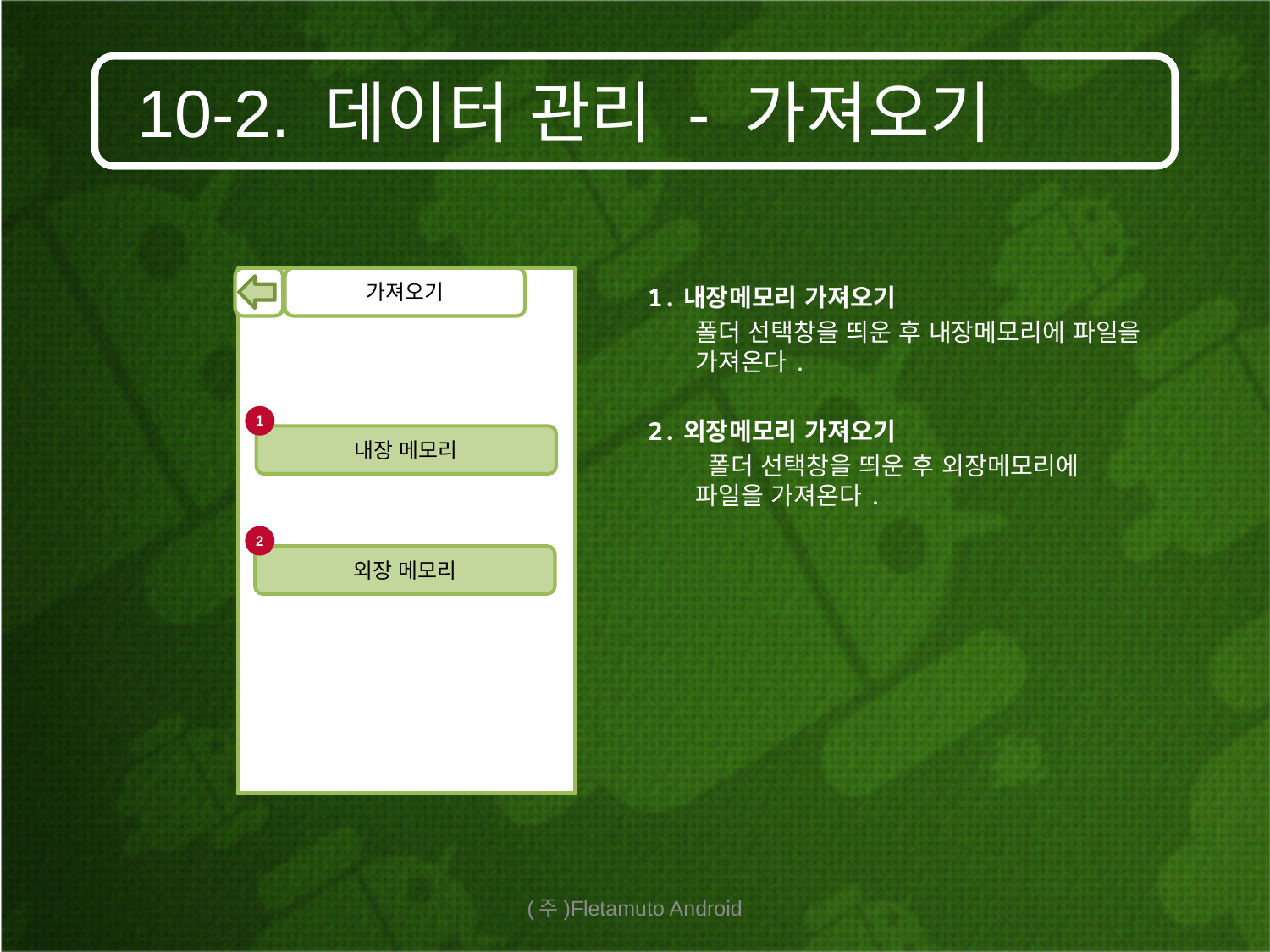

# 10-2. 데이터 관리 - 가져오기

가져오기
1.내장메모리 가져오기
	폴더 선택창을 띄운 후 내장메모리에 파일을 가져온다.

2.외장메모리 가져오기
 	 폴더 선택창을 띄운 후 외장메모리에 파일을 가져온다.

1
내장 메모리
2
외장 메모리
(주)Fletamuto Android